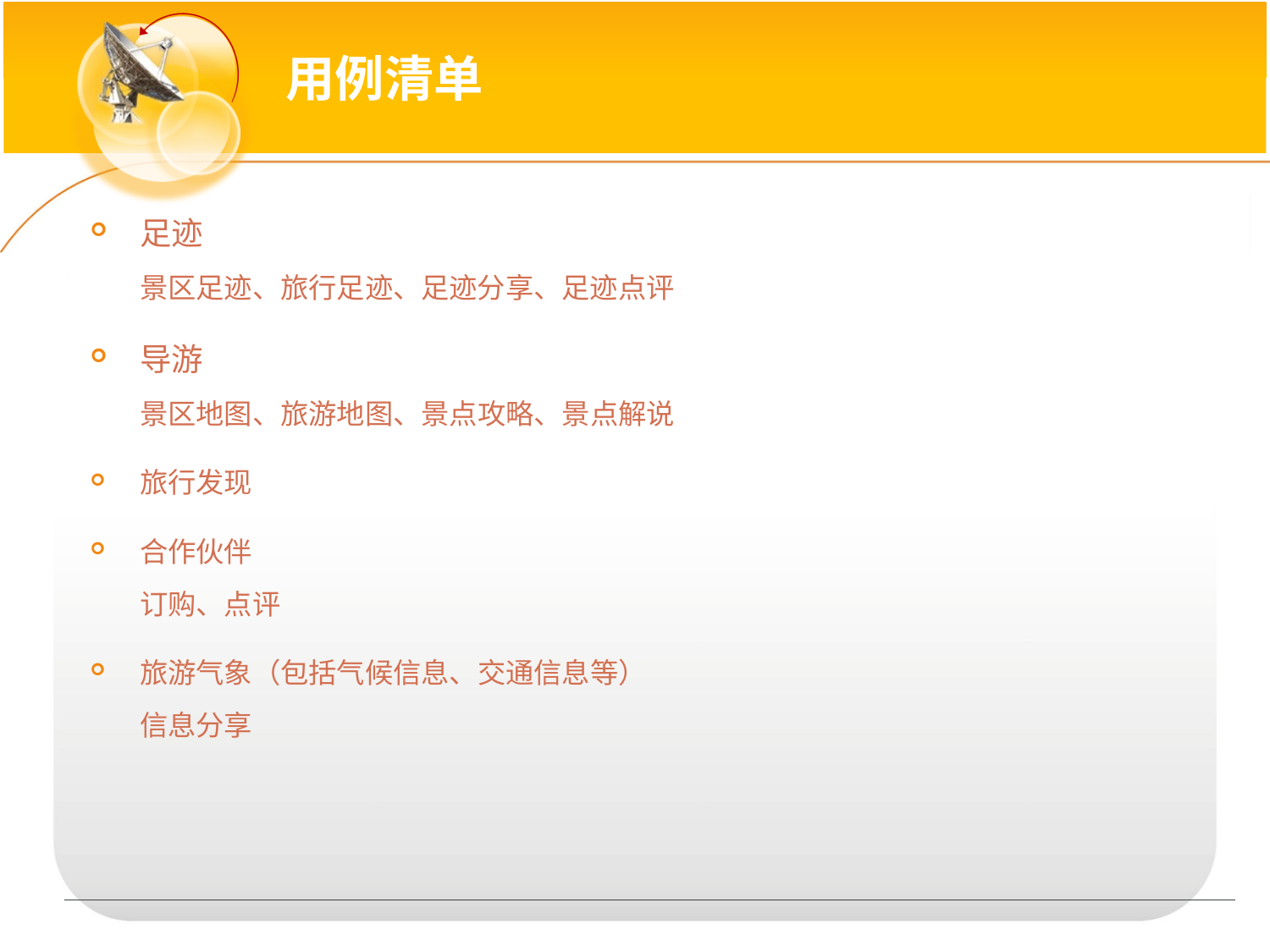

# 用例清单
足迹
景区足迹、旅行足迹、足迹分享、足迹点评
导游
景区地图、旅游地图、景点攻略、景点解说
旅行发现
合作伙伴
订购、点评
旅游气象（包括气候信息、交通信息等）
信息分享